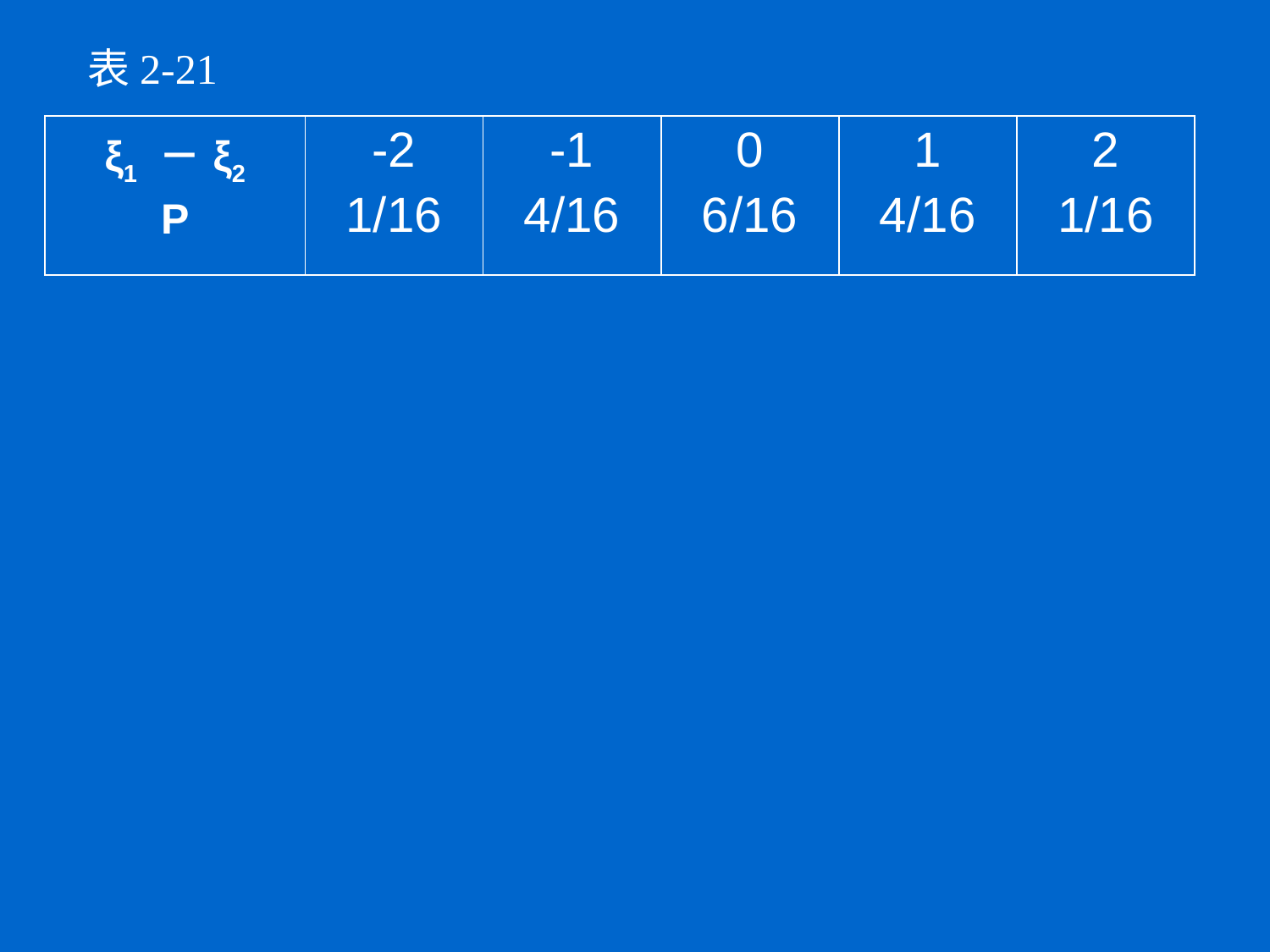

表2-21
| ξ1 －ξ2 P | -2 1/16 | -1 4/16 | 0 6/16 | 1 4/16 | 2 1/16 |
| --- | --- | --- | --- | --- | --- |